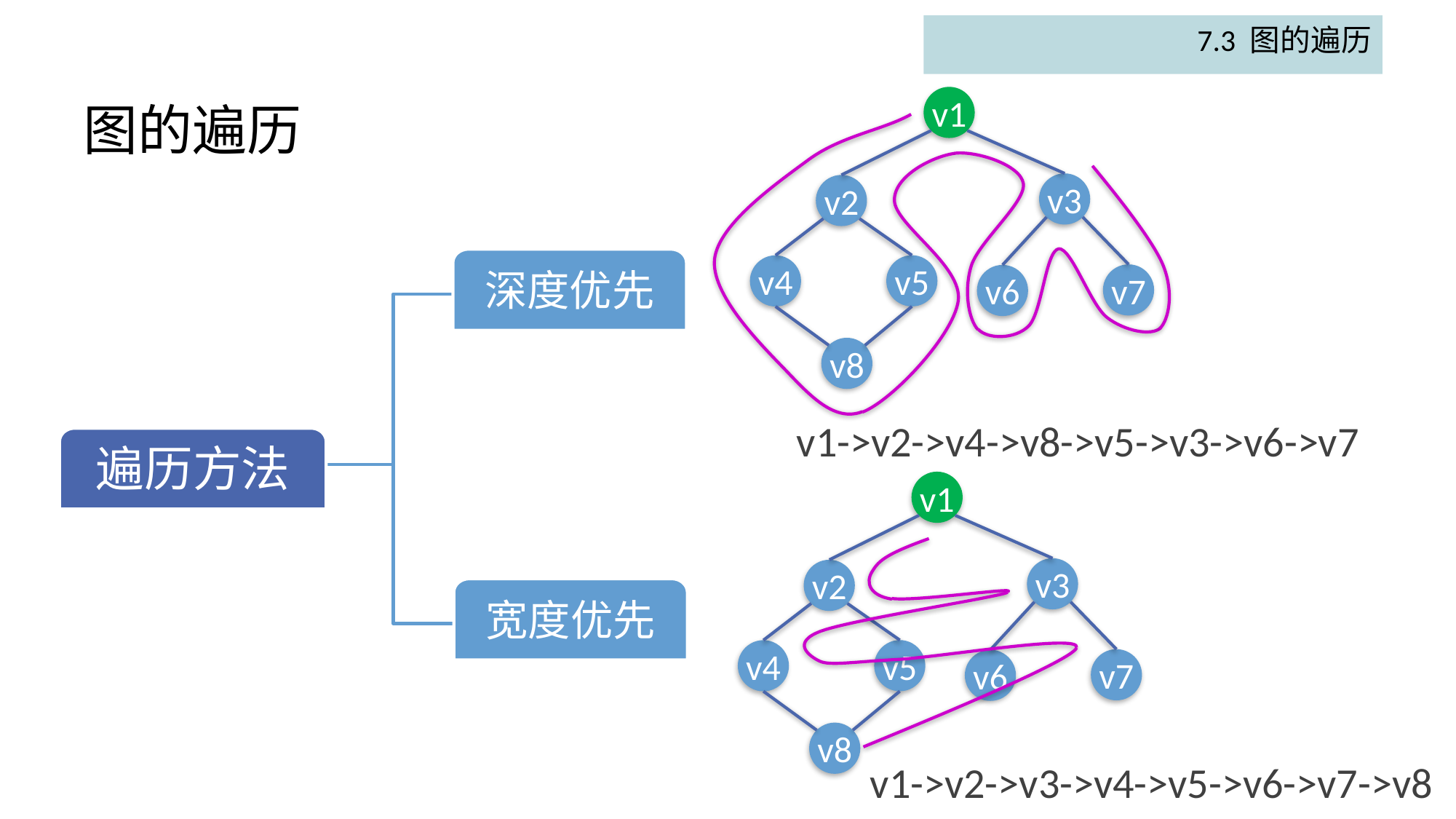

7.3 图的遍历
v1
v3
v2
v5
v4
v7
v6
v8
# 图的遍历

深度优先

v1->v2->v4->v8->v5->v3->v6->v7
遍历方法

v1
v3
v2
v5
v4
v7
v6
v8

宽度优先

v1->v2->v3->v4->v5->v6->v7->v8